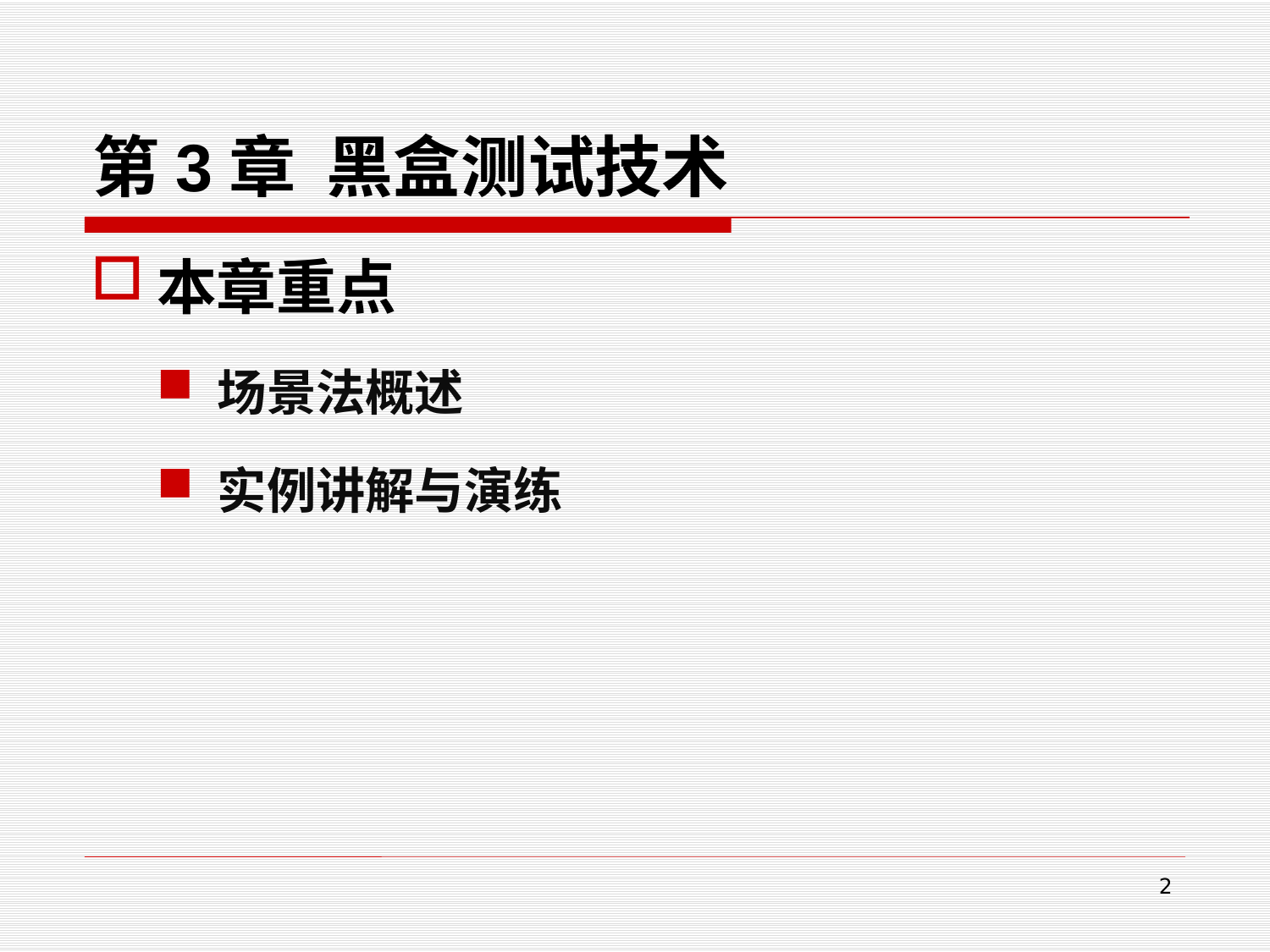

# 第3章  黑盒测试技术
本章重点
场景法概述
实例讲解与演练
2